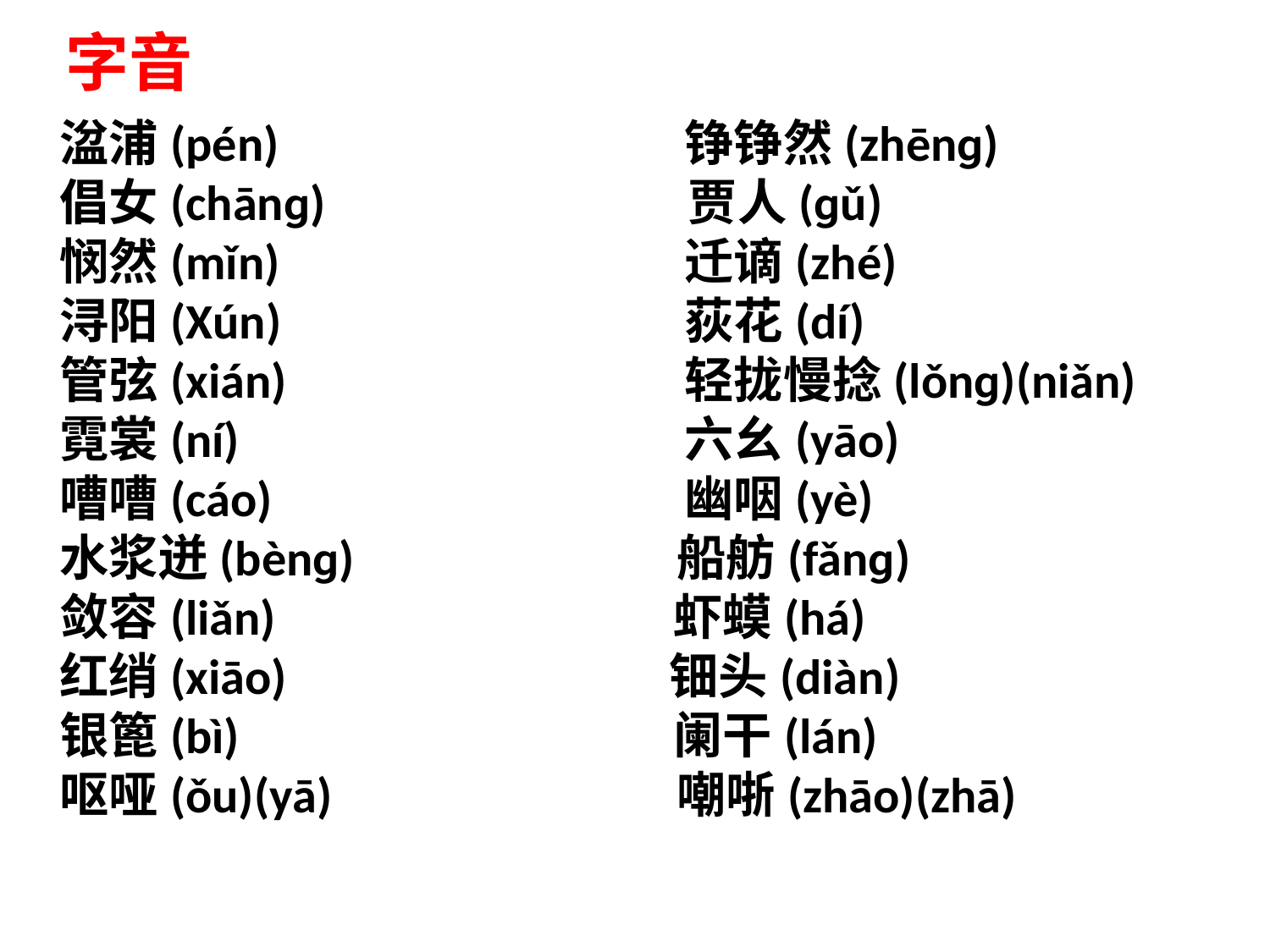

字音
湓浦(pén)	                                铮铮然(zhēnɡ)
倡女(chānɡ)  	                     贾人(ɡǔ)
悯然(mǐn)  	                                迁谪(zhé)
浔阳(Xún)  	                                荻花(dí)
管弦(xián)  	                                轻拢慢捻(lǒnɡ)(niǎn)
霓裳(ní)    	                                六幺(yāo)
嘈嘈(cáo)  	                                幽咽(yè)
水浆迸(bènɡ)  	                    船舫(fǎnɡ)
敛容(liǎn)  	                               虾蟆(há)
红绡(xiāo)                     	        钿头(diàn)
银篦(bì)     	                               阑干(lán)
呕哑(ǒu)(yā)  	                    嘲哳(zhāo)(zhā)